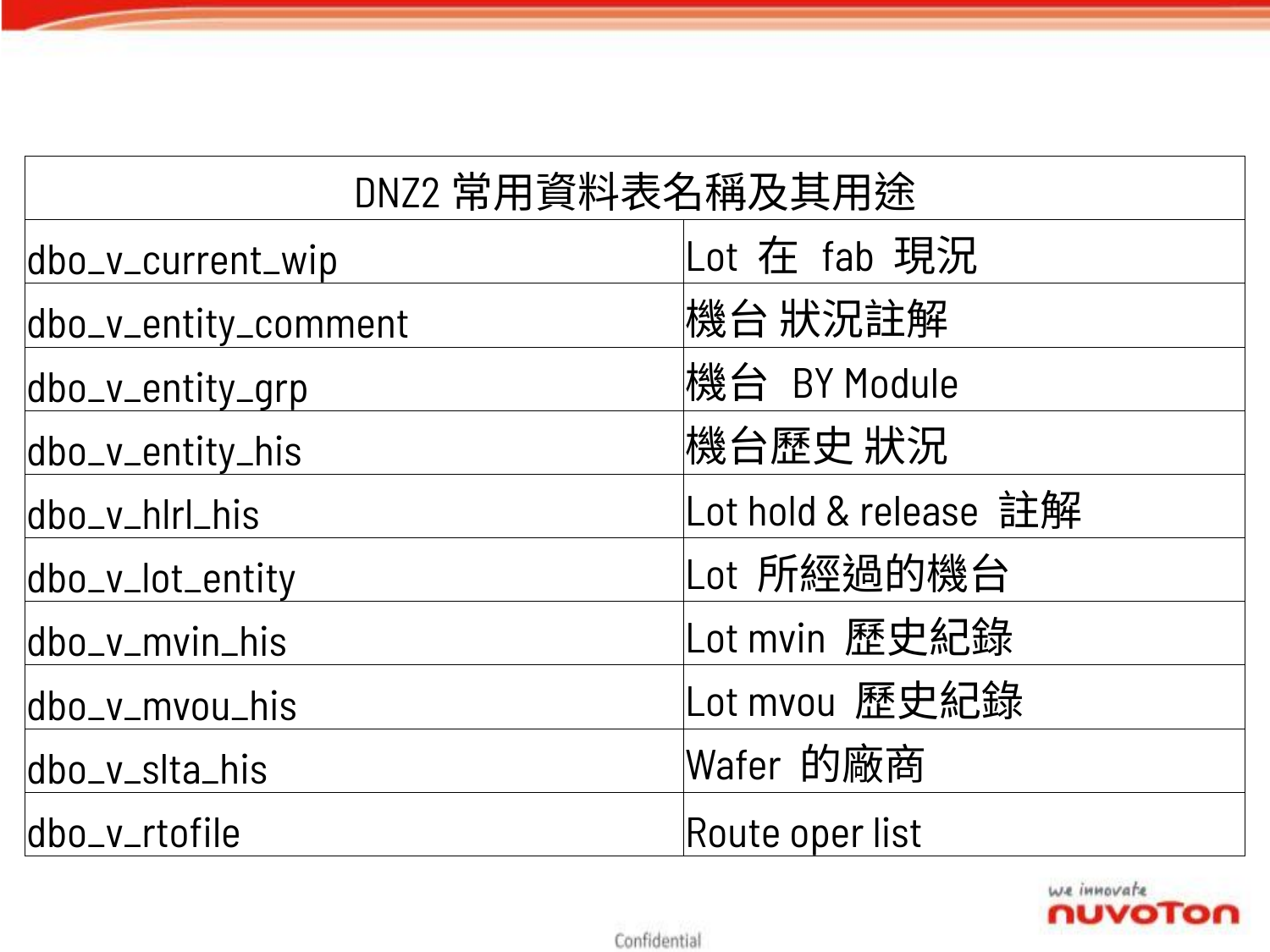

| DNZ2常用資料表名稱及其用途 |  |
| --- | --- |
| dbo\_v\_current\_wip | Lot 在 fab 現況 |
| dbo\_v\_entity\_comment | 機台 狀況註解 |
| dbo\_v\_entity\_grp | 機台 BY Module |
| dbo\_v\_entity\_his | 機台歷史 狀況 |
| dbo\_v\_hlrl\_his | Lot hold & release 註解 |
| dbo\_v\_lot\_entity | Lot 所經過的機台 |
| dbo\_v\_mvin\_his | Lot mvin 歷史紀錄 |
| dbo\_v\_mvou\_his | Lot mvou 歷史紀錄 |
| dbo\_v\_slta\_his | Wafer 的廠商 |
| dbo\_v\_rtofile | Route oper list |